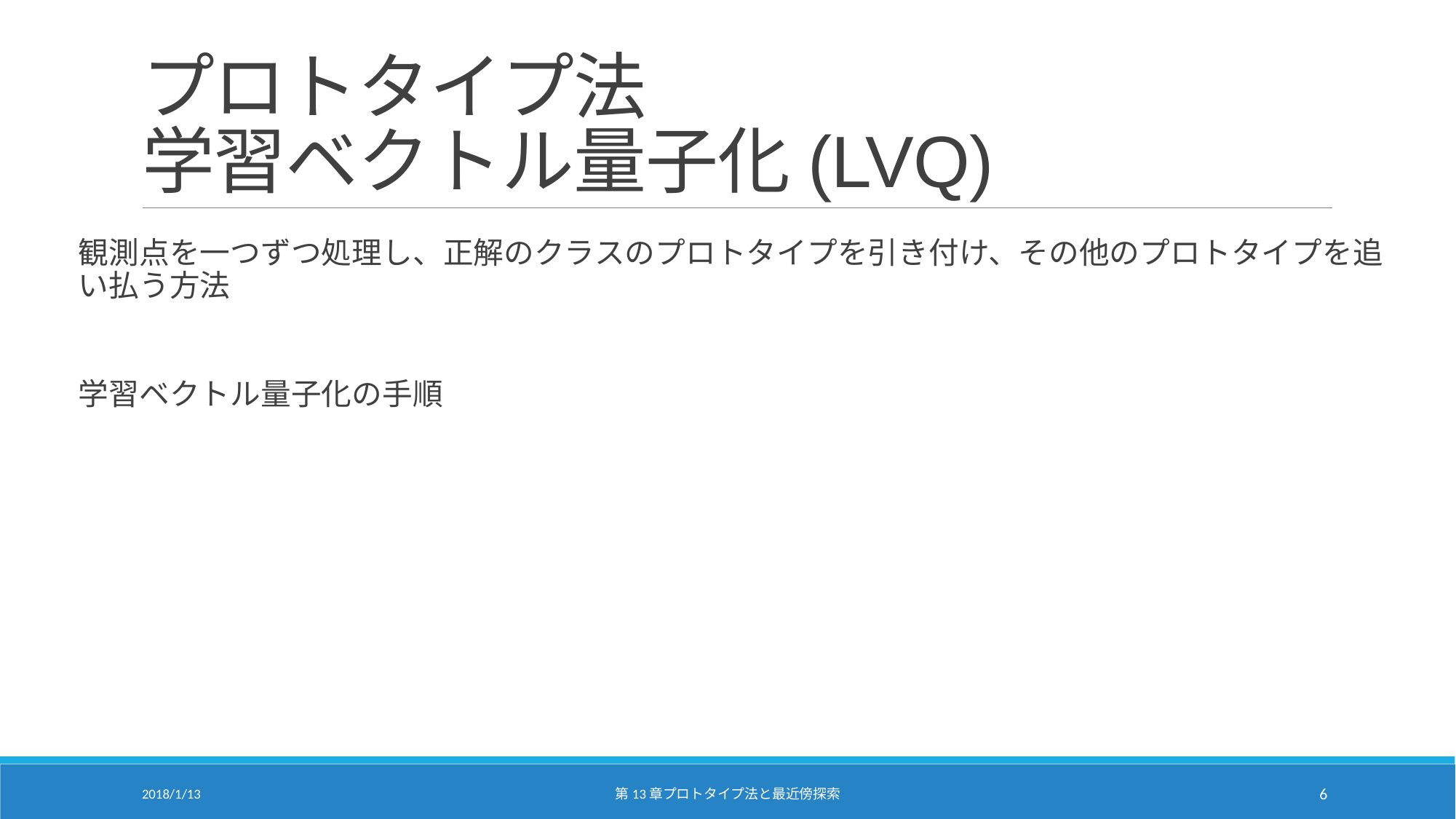

# プロトタイプ法 学習ベクトル量子化(LVQ)
観測点を一つずつ処理し、正解のクラスのプロトタイプを引き付け、その他のプロトタイプを追い払う方法

学習ベクトル量子化の手順

2018/1/13
第13章プロトタイプ法と最近傍探索
6